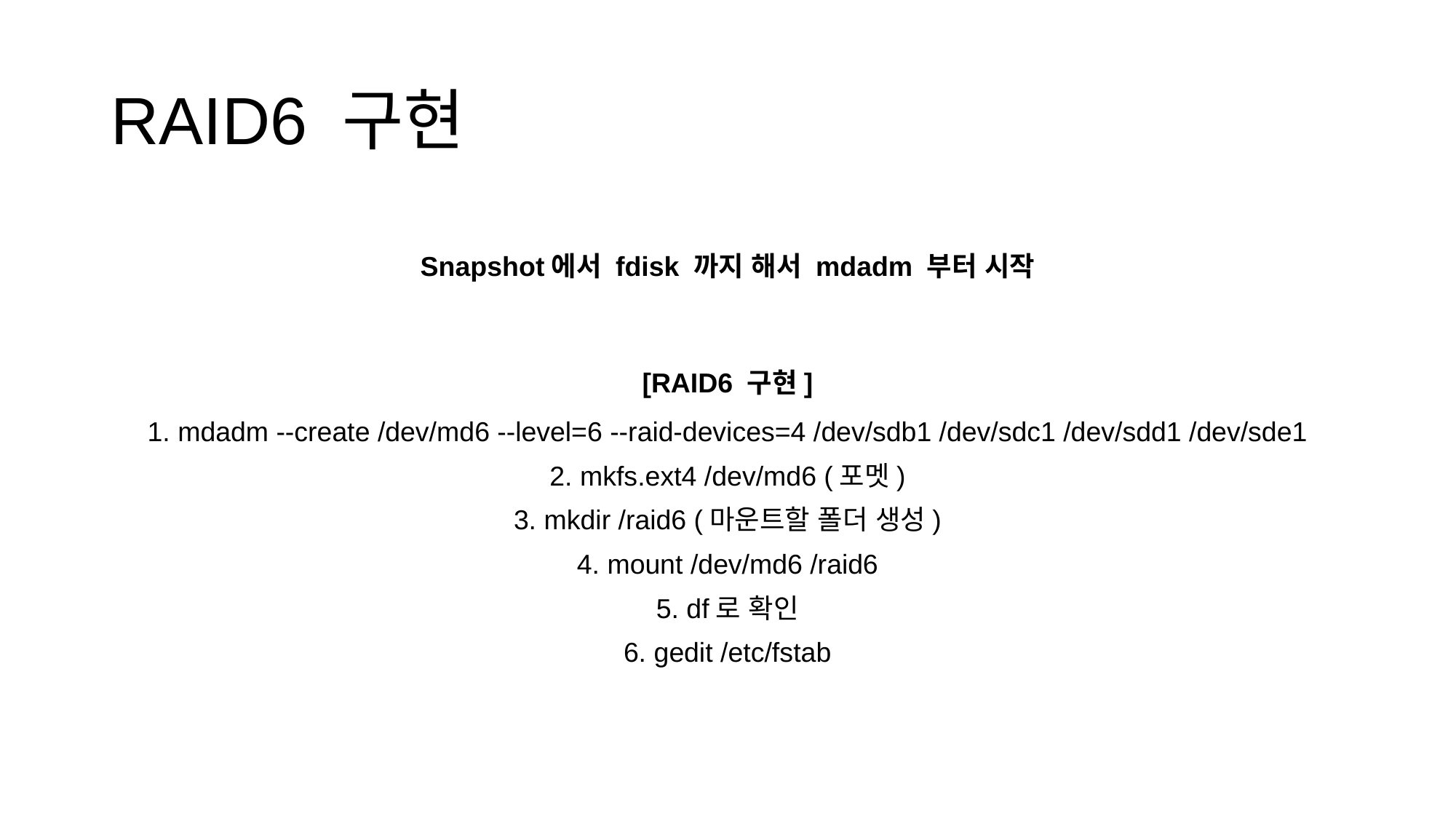

# RAID6 구현
Snapshot에서 fdisk 까지 해서 mdadm 부터 시작
[RAID6 구현]
1. mdadm --create /dev/md6 --level=6 --raid-devices=4 /dev/sdb1 /dev/sdc1 /dev/sdd1 /dev/sde1
2. mkfs.ext4 /dev/md6 (포멧)
3. mkdir /raid6 (마운트할 폴더 생성)
4. mount /dev/md6 /raid6
5. df로 확인
6. gedit /etc/fstab